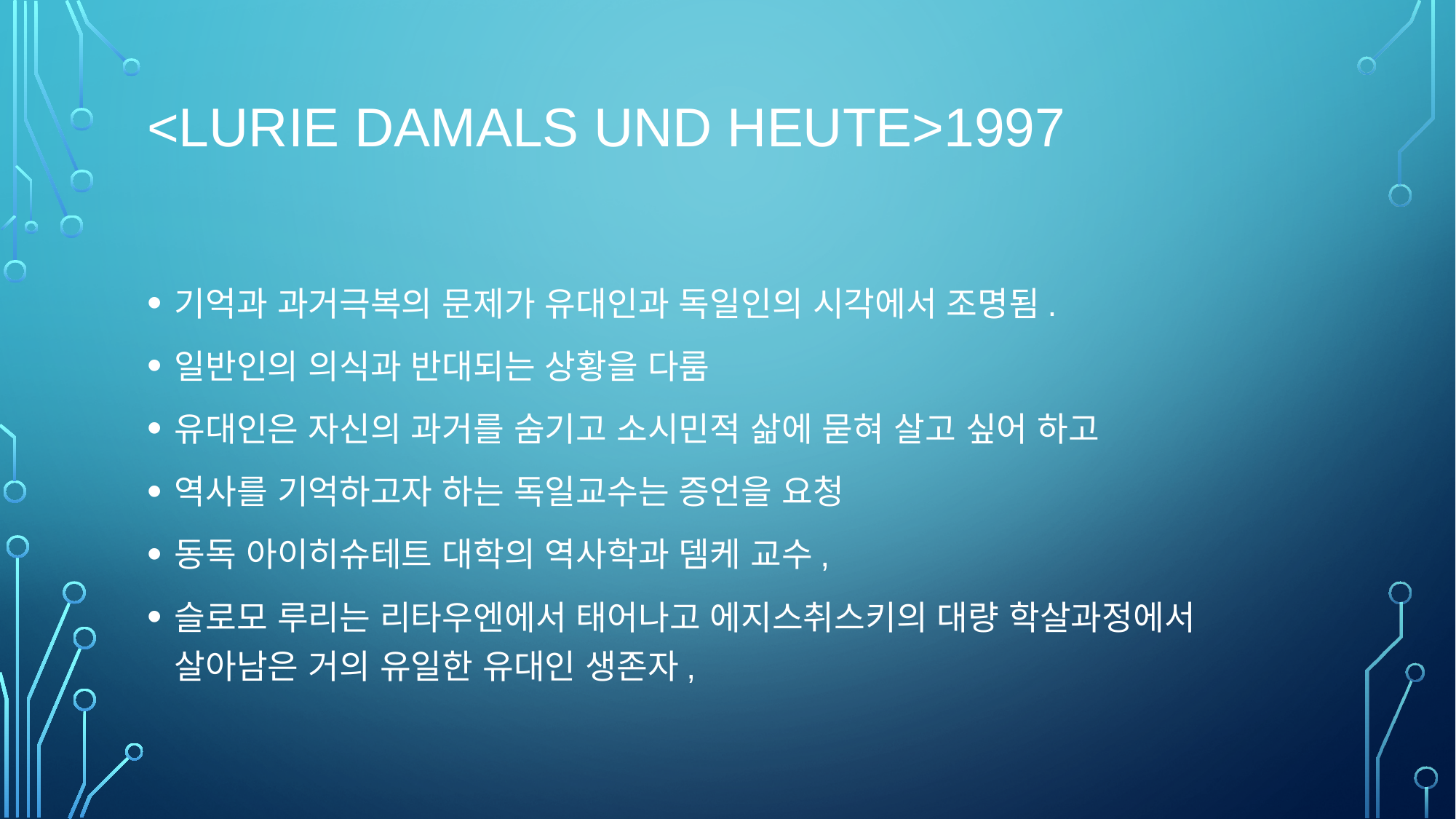

# <Lurie damals und heute>1997
기억과 과거극복의 문제가 유대인과 독일인의 시각에서 조명됨.
일반인의 의식과 반대되는 상황을 다룸
유대인은 자신의 과거를 숨기고 소시민적 삶에 묻혀 살고 싶어 하고
역사를 기억하고자 하는 독일교수는 증언을 요청
동독 아이히슈테트 대학의 역사학과 뎀케 교수,
슬로모 루리는 리타우엔에서 태어나고 에지스취스키의 대량 학살과정에서 살아남은 거의 유일한 유대인 생존자,